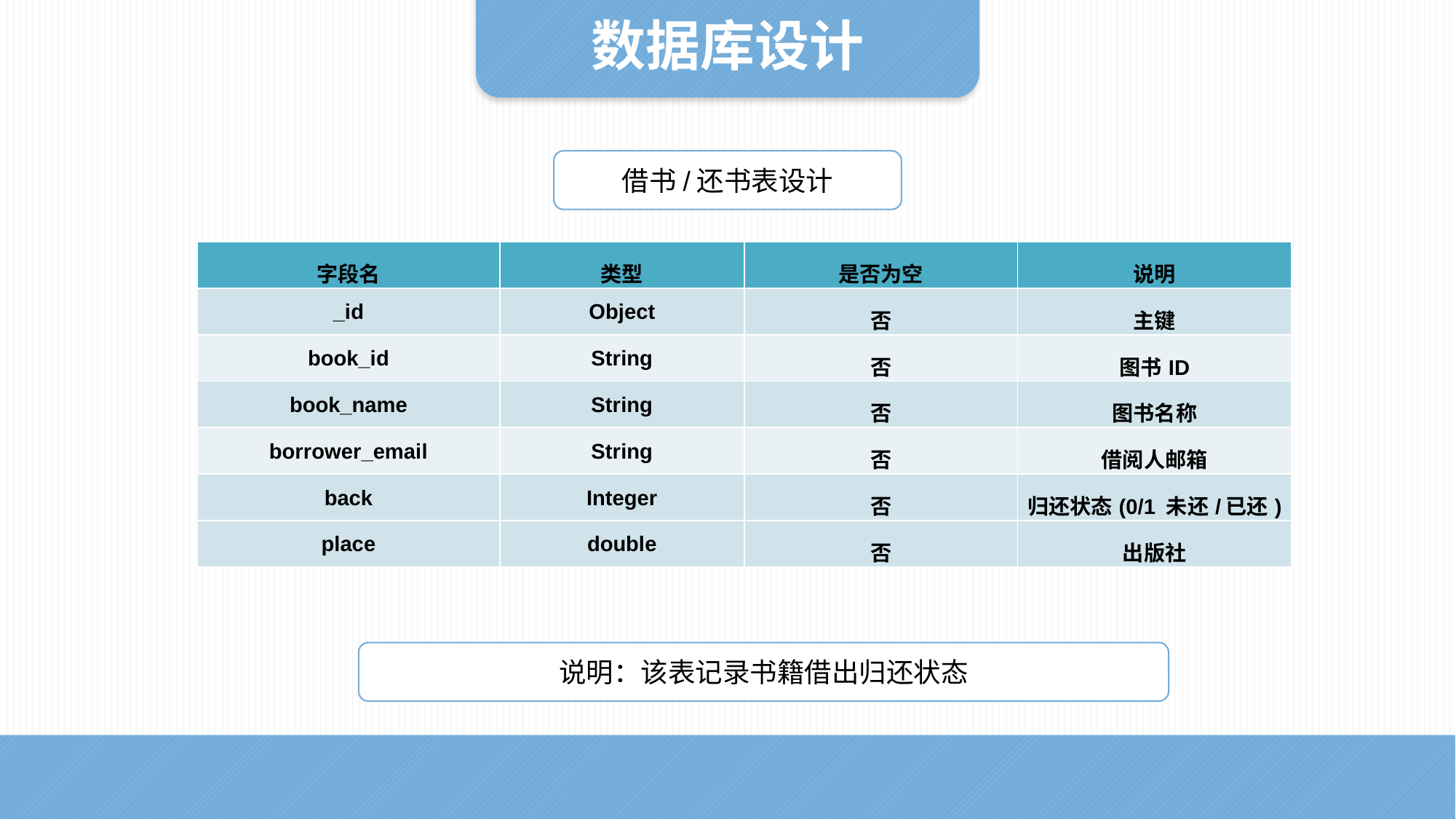

数据库设计
借书/还书表设计
| 字段名 | 类型 | 是否为空 | 说明 |
| --- | --- | --- | --- |
| \_id | Object | 否 | 主键 |
| book\_id | String | 否 | 图书ID |
| book\_name | String | 否 | 图书名称 |
| borrower\_email | String | 否 | 借阅人邮箱 |
| back | Integer | 否 | 归还状态(0/1 未还/已还) |
| place | double | 否 | 出版社 |
说明：该表记录书籍借出归还状态